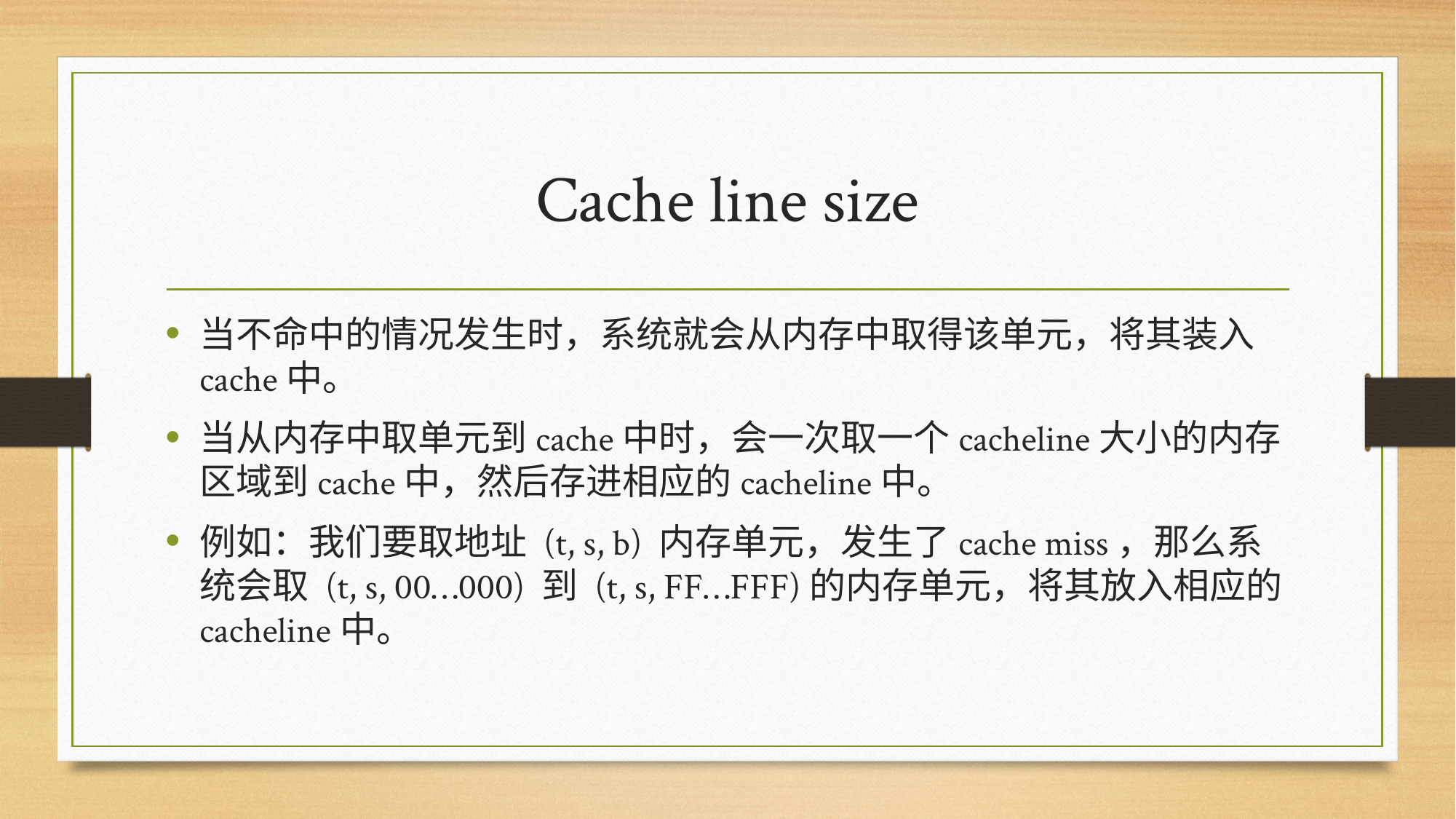

# Cache line size
当不命中的情况发生时，系统就会从内存中取得该单元，将其装入cache中。
当从内存中取单元到cache中时，会一次取一个cacheline大小的内存区域到cache中，然后存进相应的cacheline中。
例如：我们要取地址 (t, s, b) 内存单元，发生了cache miss，那么系统会取 (t, s, 00…000) 到 (t, s, FF…FFF)的内存单元，将其放入相应的cacheline中。